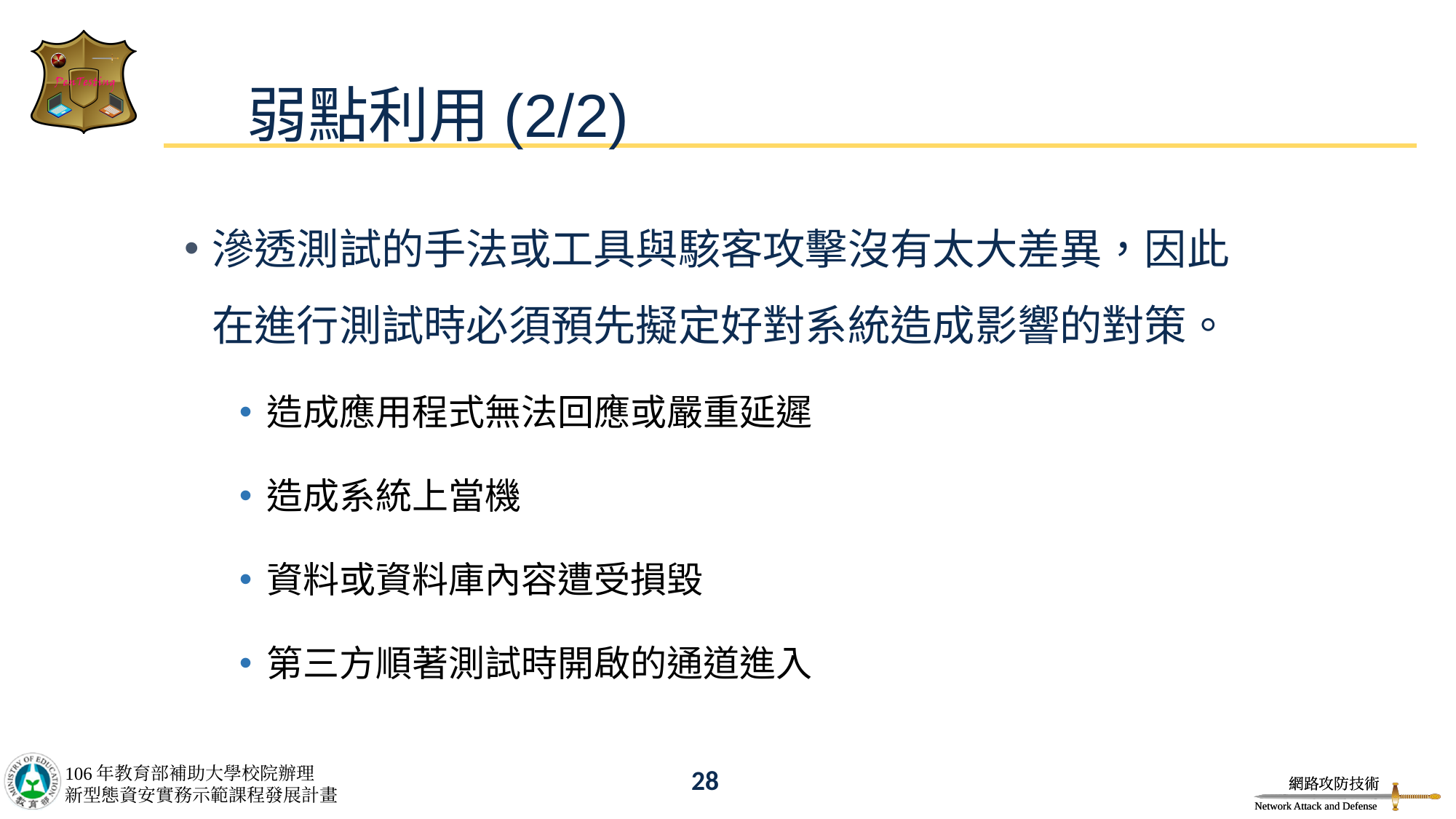

# 弱點利用(2/2)
滲透測試的手法或工具與駭客攻擊沒有太大差異，因此在進行測試時必須預先擬定好對系統造成影響的對策。
造成應用程式無法回應或嚴重延遲
造成系統上當機
資料或資料庫內容遭受損毀
第三方順著測試時開啟的通道進入